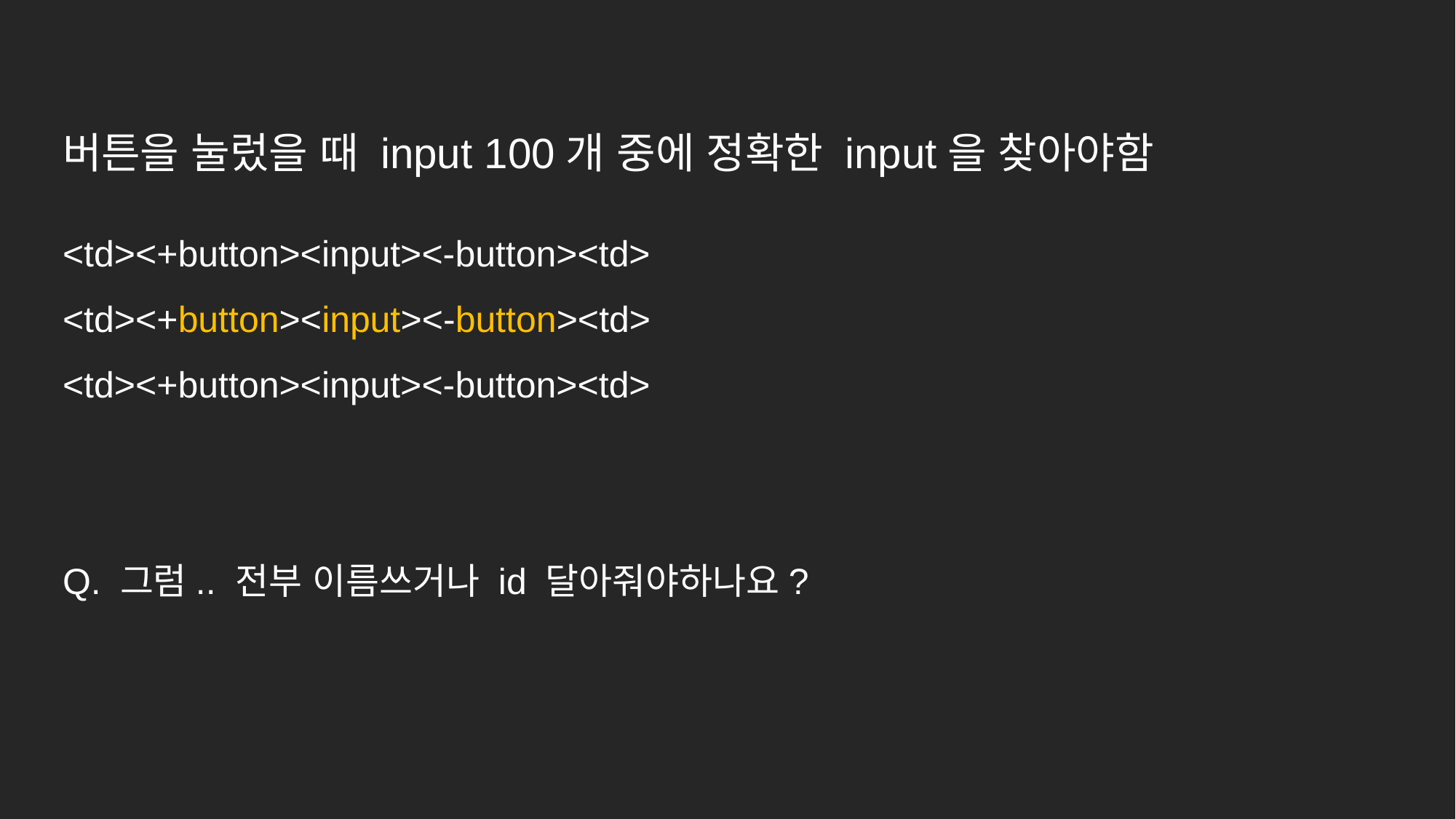

버튼을 눌렀을 때 input 100개 중에 정확한 input을 찾아야함
# <td><+button><input><-button><td> <td><+button><input><-button><td> <td><+button><input><-button><td> Q. 그럼.. 전부 이름쓰거나 id 달아줘야하나요?